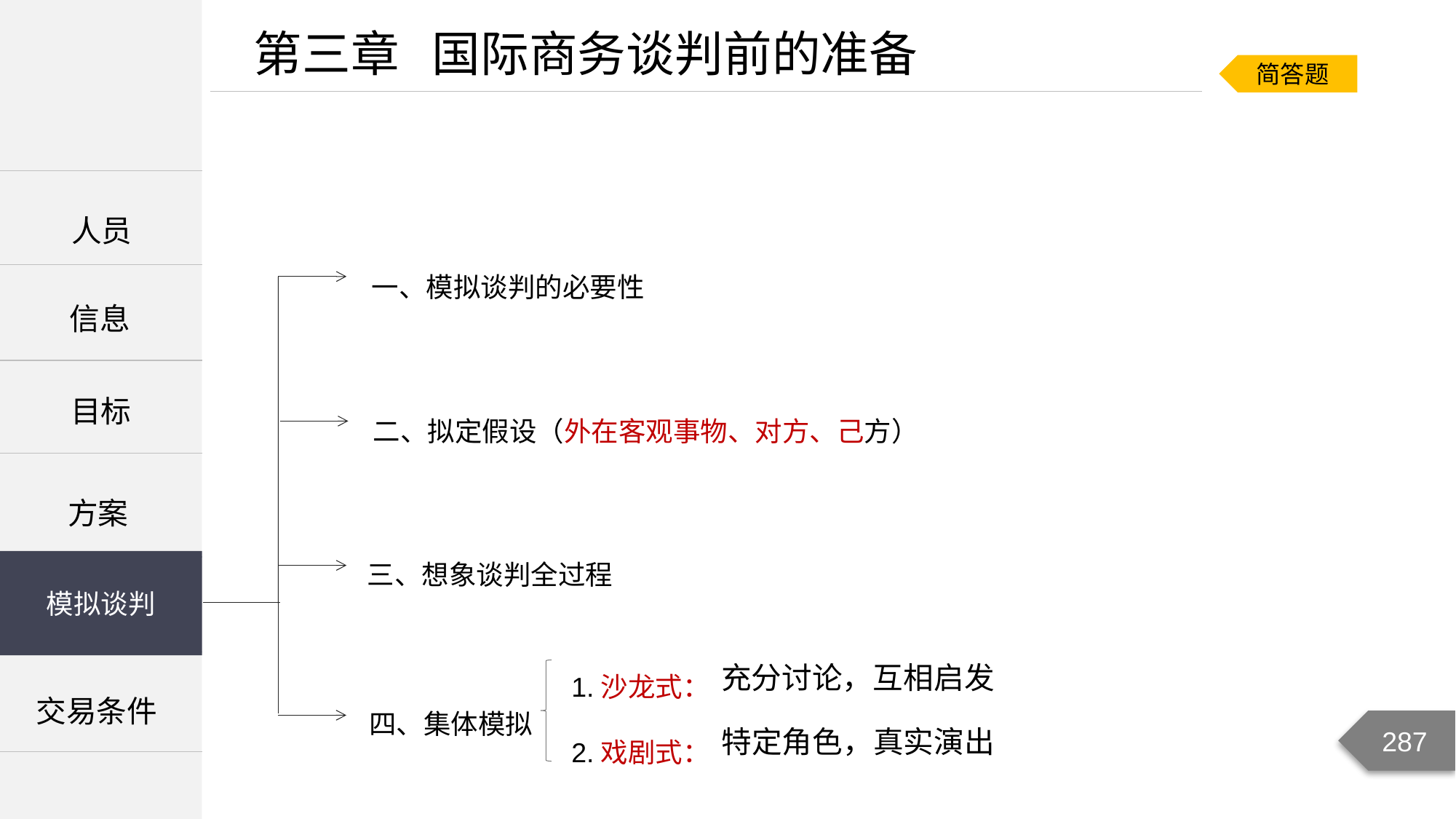

第三章   国际商务谈判前的准备
简答题
|  |
| --- |
|  |
|  |
人员
一、模拟谈判的必要性
信息

目标
二、拟定假设（外在客观事物、对方、己方）
方案
三、想象谈判全过程
模拟谈判

模拟谈判
1.沙龙式：2.戏剧式：
充分讨论，互相启发

交易条件
四、集体模拟
287
特定角色，真实演出